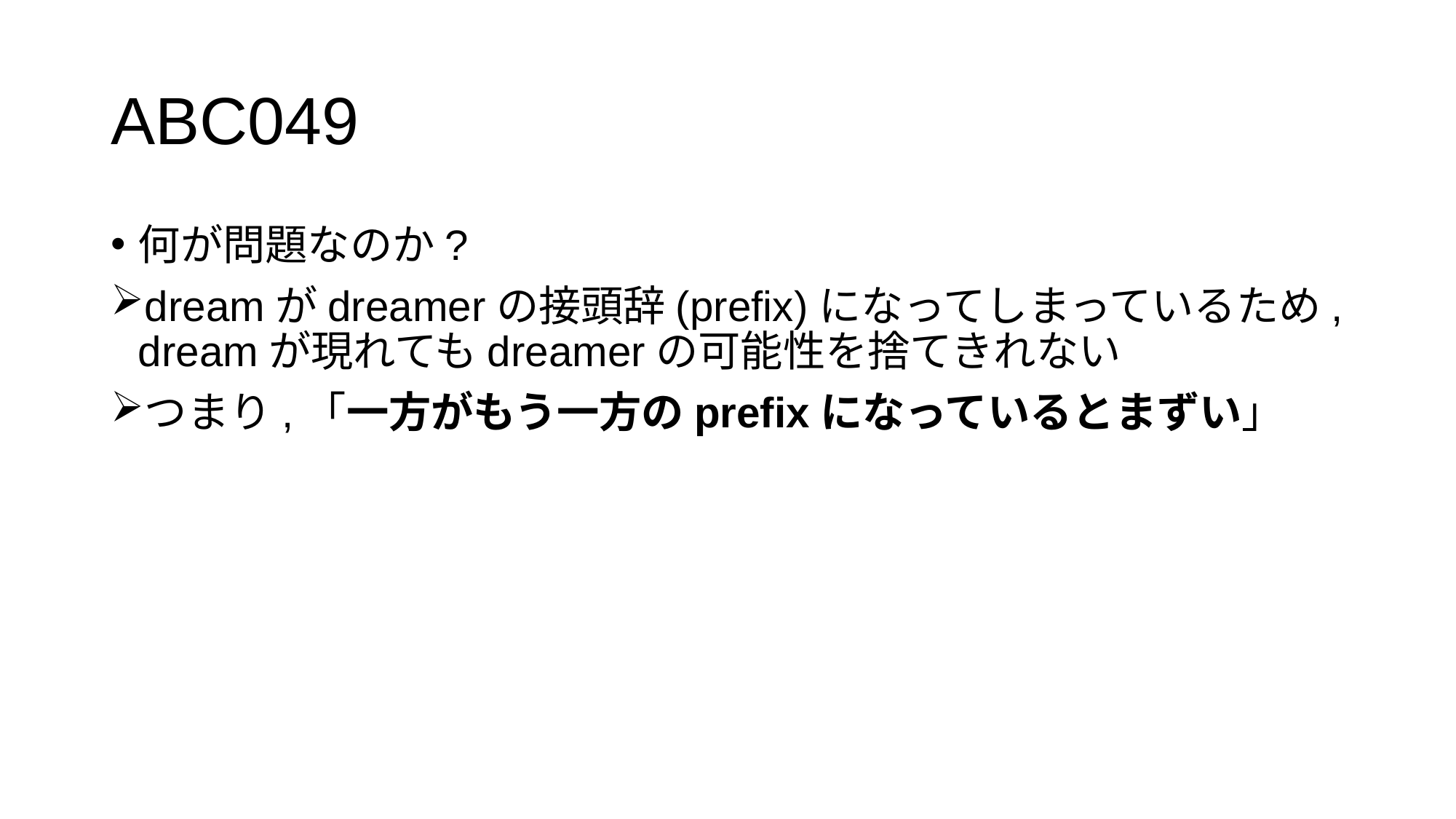

# ABC049
何が問題なのか?
dreamがdreamerの接頭辞(prefix)になってしまっているため,
dreamが現れてもdreamerの可能性を捨てきれない
つまり,「一方がもう一方のprefixになっているとまずい」